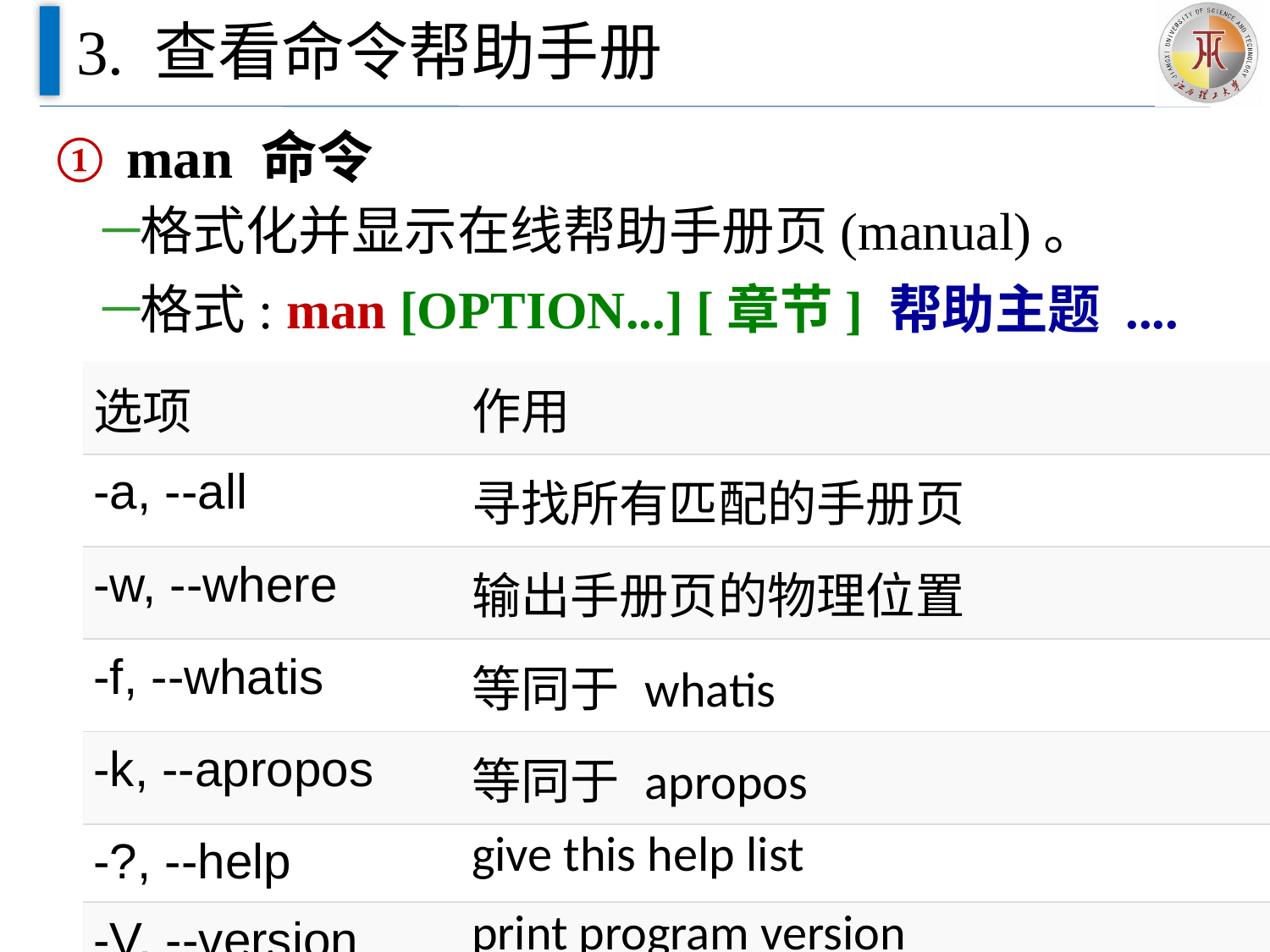

# 3. 查看命令帮助手册
man 命令
格式化并显示在线帮助手册页(manual)。
格式: man [OPTION...] [章节] 帮助主题 ....
| 选项 | 作用 |
| --- | --- |
| -a, --all | 寻找所有匹配的手册页 |
| -w, --where | 输出手册页的物理位置 |
| -f, --whatis | 等同于 whatis |
| -k, --apropos | 等同于 apropos |
| -?, --help | give this help list |
| -V, --version | print program version |
6